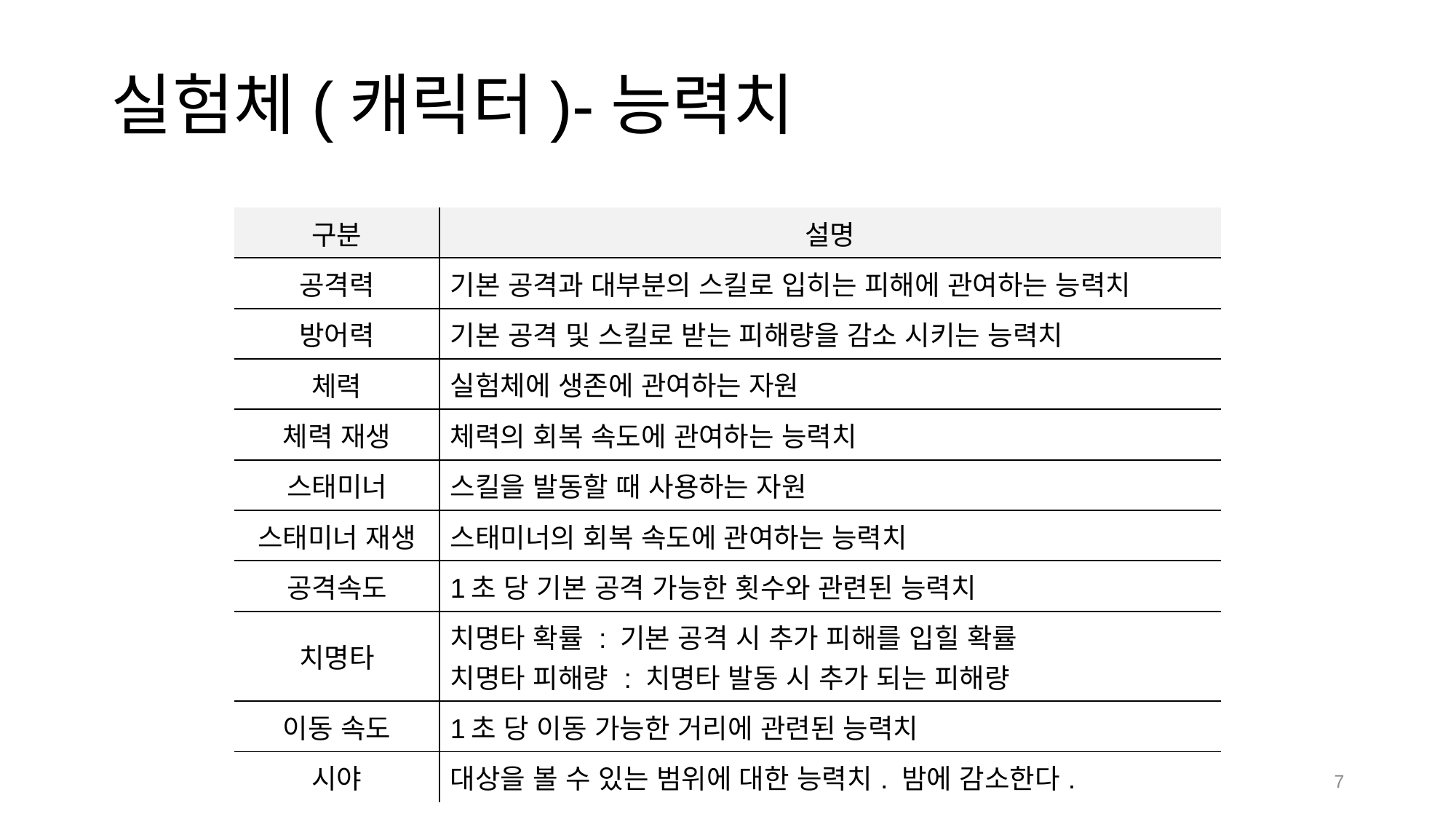

# 실험체(캐릭터)-능력치
| 구분 | 설명 |
| --- | --- |
| 공격력 | 기본 공격과 대부분의 스킬로 입히는 피해에 관여하는 능력치 |
| 방어력 | 기본 공격 및 스킬로 받는 피해량을 감소 시키는 능력치 |
| 체력 | 실험체에 생존에 관여하는 자원 |
| 체력 재생 | 체력의 회복 속도에 관여하는 능력치 |
| 스태미너 | 스킬을 발동할 때 사용하는 자원 |
| 스태미너 재생 | 스태미너의 회복 속도에 관여하는 능력치 |
| 공격속도 | 1초 당 기본 공격 가능한 횟수와 관련된 능력치 |
| 치명타 | 치명타 확률 : 기본 공격 시 추가 피해를 입힐 확률 치명타 피해량 : 치명타 발동 시 추가 되는 피해량 |
| 이동 속도 | 1초 당 이동 가능한 거리에 관련된 능력치 |
| 시야 | 대상을 볼 수 있는 범위에 대한 능력치. 밤에 감소한다. |
7